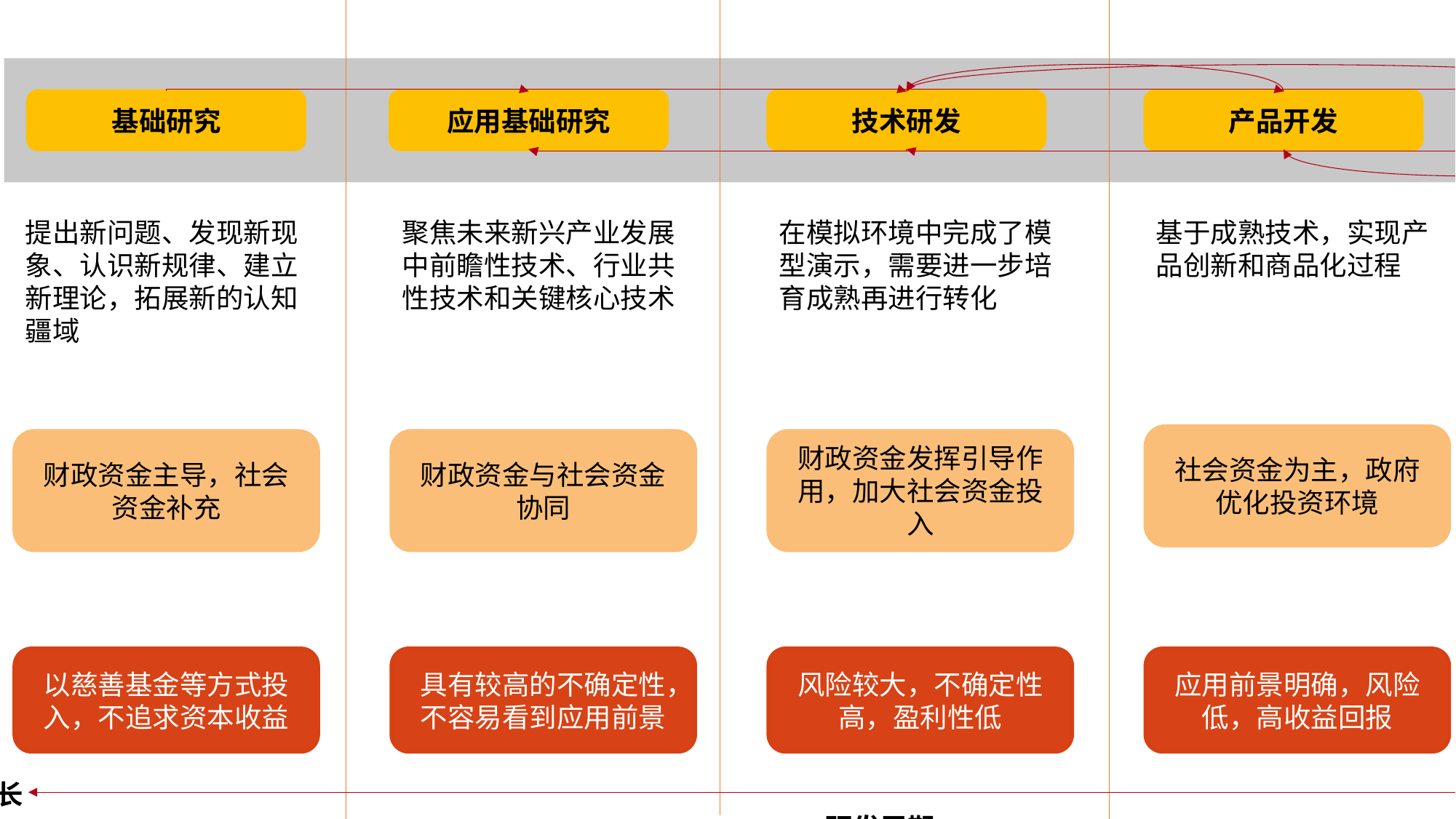

创新链
基础研究
应用基础研究
技术研发
产品开发
市场应用
提出新问题、发现新现象、认识新规律、建立新理论，拓展新的认知疆域
聚焦未来新兴产业发展中前瞻性技术、行业共性技术和关键核心技术
在模拟环境中完成了模型演示，需要进一步培育成熟再进行转化
基于成熟技术，实现产品创新和商品化过程
实现市场化，手机技术、产品的应用效果并反馈
创新特点
社会资金主导，政府政策支持
社会资金为主，政府优化投资环境
财政资金主导，社会资金补充
财政资金与社会资金协同
财政资金发挥引导作用，加大社会资金投入
资金链
以慈善基金等方式投入，不追求资本收益
具有较高的不确定性，不容易看到应用前景
风险较大，不确定性高，盈利性低
应用前景明确，风险低，高收益回报
风险小，高收益回报
资金特点
长
研发周期